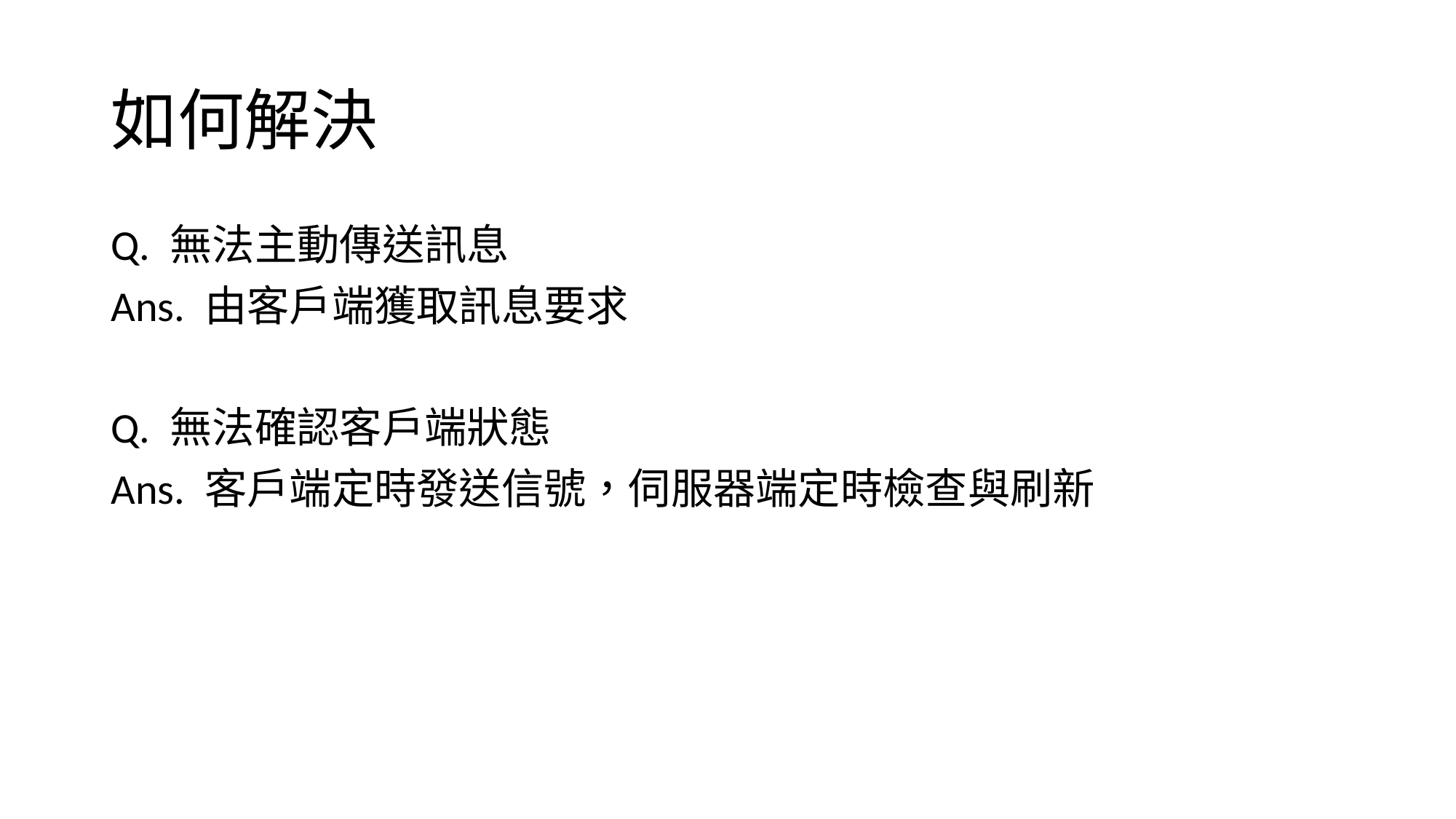

# 如何解決
Q. 無法主動傳送訊息
Ans. 由客戶端獲取訊息要求

Q. 無法確認客戶端狀態
Ans. 客戶端定時發送信號，伺服器端定時檢查與刷新